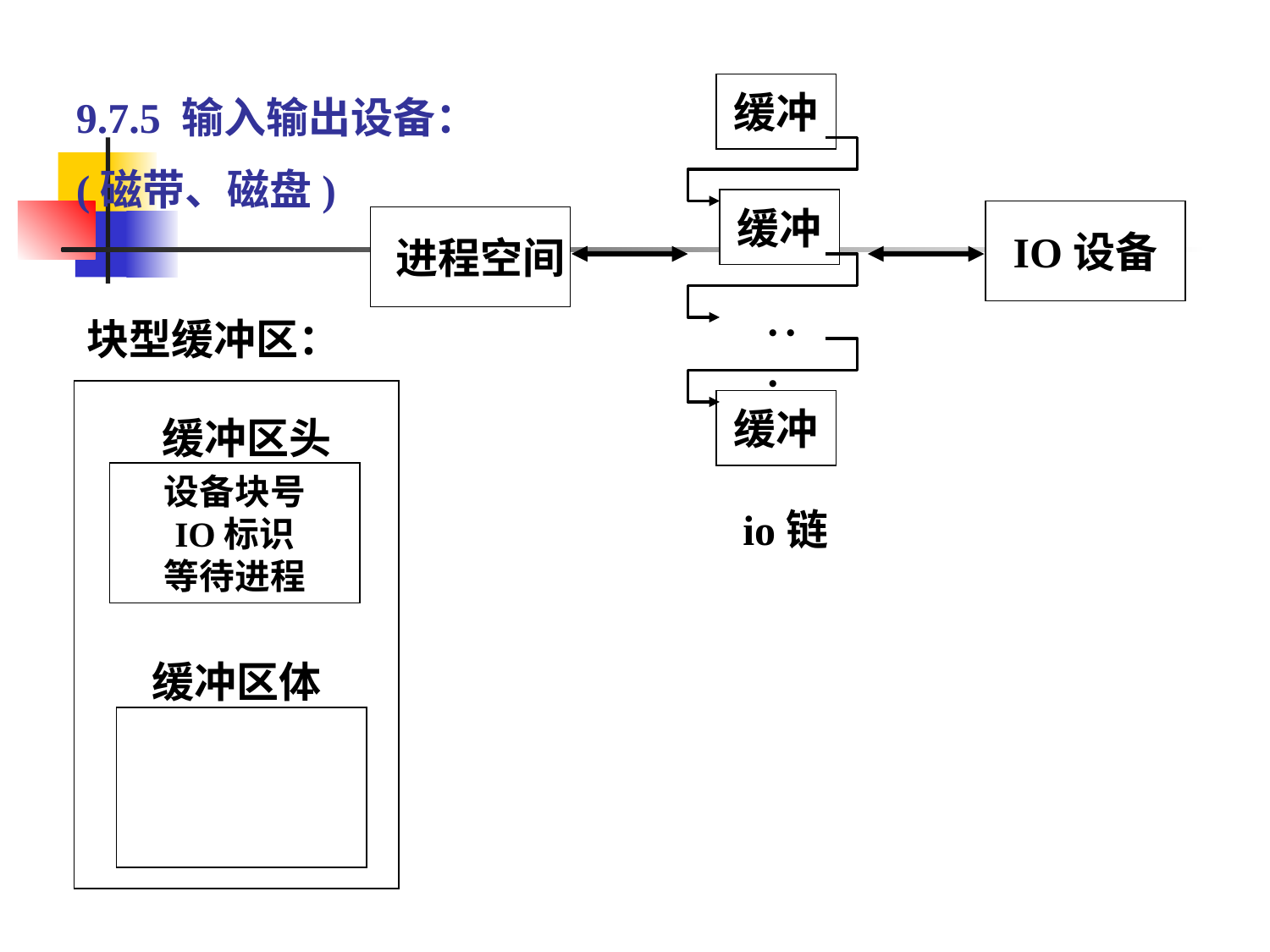

缓冲
9.7.5 输入输出设备：
(磁带、磁盘)

缓冲
IO设备
 进程空间

...
块型缓冲区：

 缓冲区头

缓冲区体

设备块号
IO标识
等待进程

缓冲
io链